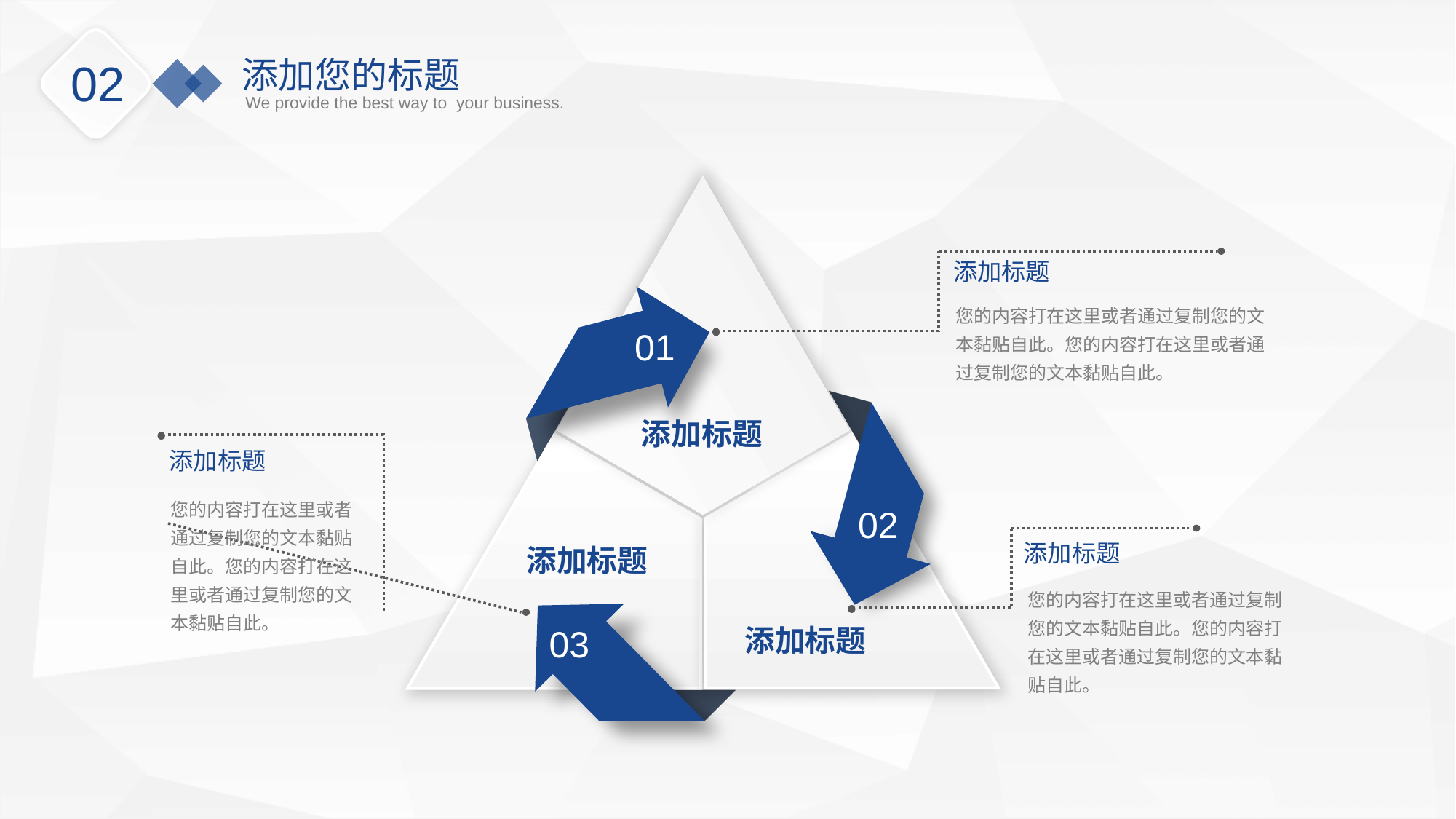

添加您的标题
We provide the best way to  your business.
02

添加标题
您的内容打在这里或者通过复制您的文本黏贴自此。您的内容打在这里或者通过复制您的文本黏贴自此。

01

02
添加标题

添加标题
您的内容打在这里或者通过复制您的文本黏贴自此。您的内容打在这里或者通过复制您的文本黏贴自此。

添加标题
您的内容打在这里或者通过复制您的文本黏贴自此。您的内容打在这里或者通过复制您的文本黏贴自此。

添加标题

03
添加标题